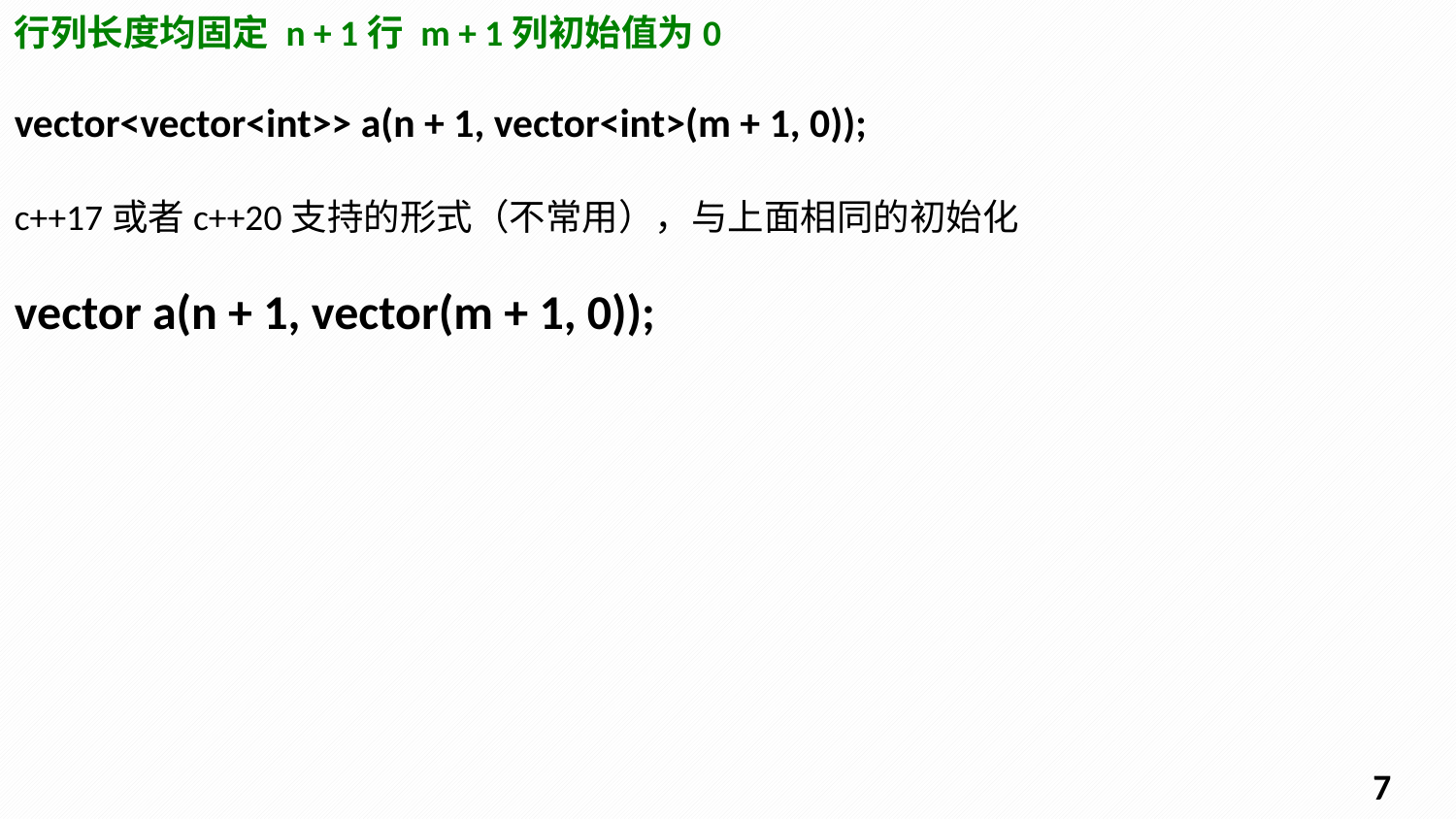

行列长度均固定 n + 1行 m + 1列初始值为0

vector<vector<int>> a(n + 1, vector<int>(m + 1, 0));

c++17或者c++20支持的形式（不常用），与上面相同的初始化

vector a(n + 1, vector(m + 1, 0));
7